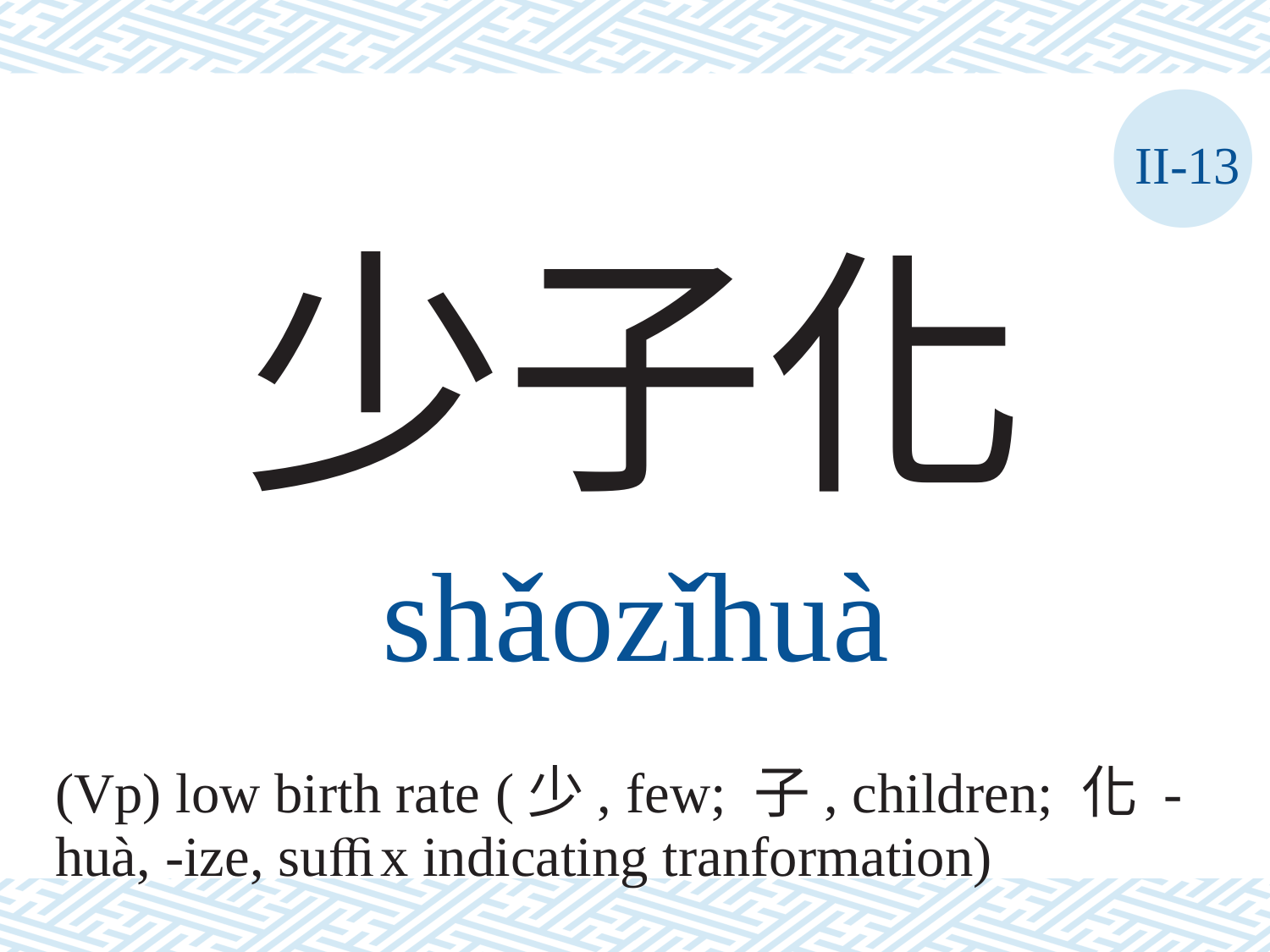

II-13
少子化
shǎozǐhuà
(Vp) low birth rate (少, few; 子, children; 化 -huà, -ize, suﬃx indicating tranformation)